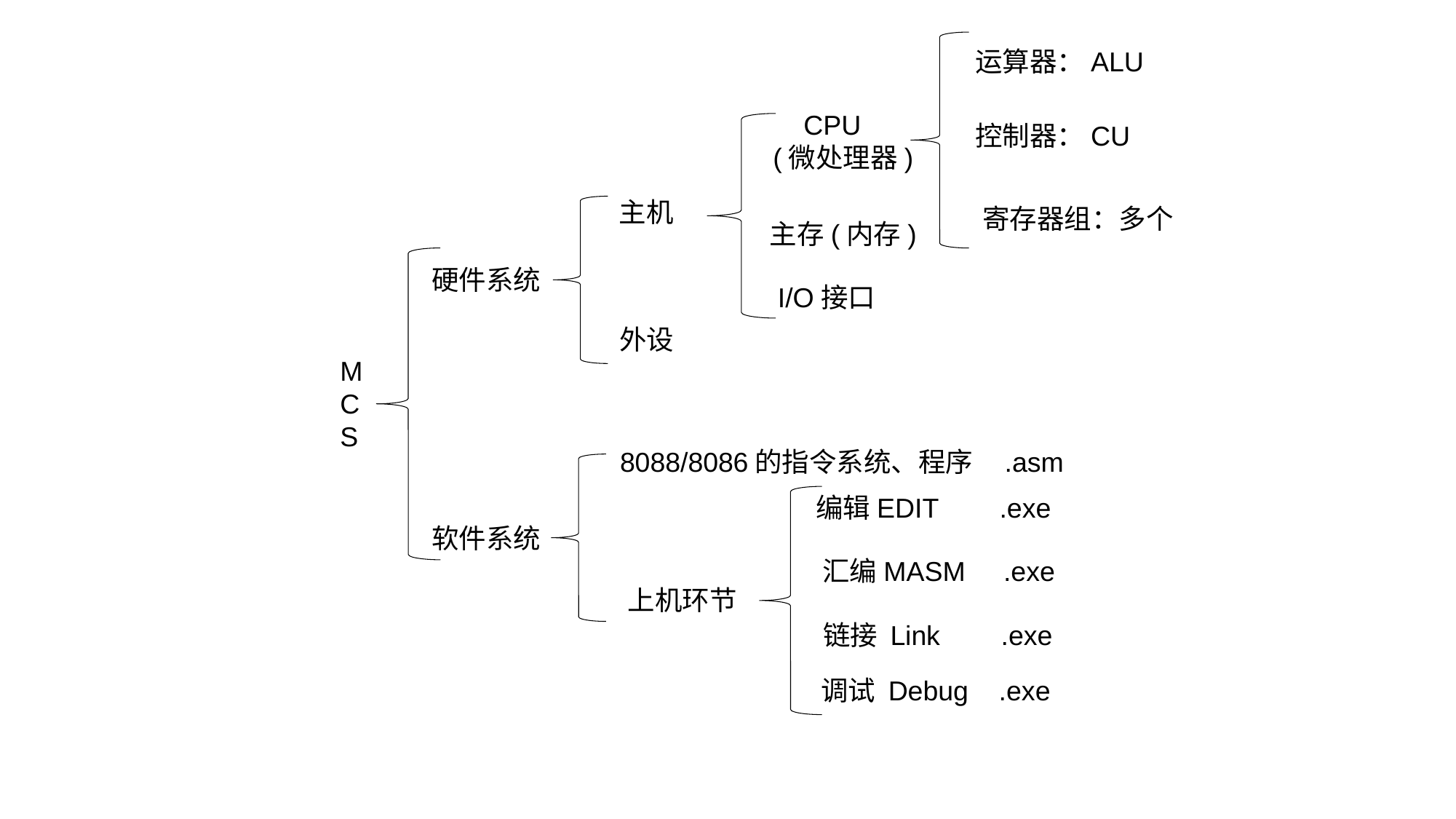

运算器：ALU
    CPU
(微处理器)

控制器：CU
主机

寄存器组：多个
主存(内存)

硬件系统
I/O接口
外设
M
C
S
8088/8086的指令系统、程序    .asm

编辑EDIT        .exe

软件系统
汇编MASM     .exe
上机环节
链接 Link        .exe
调试 Debug    .exe